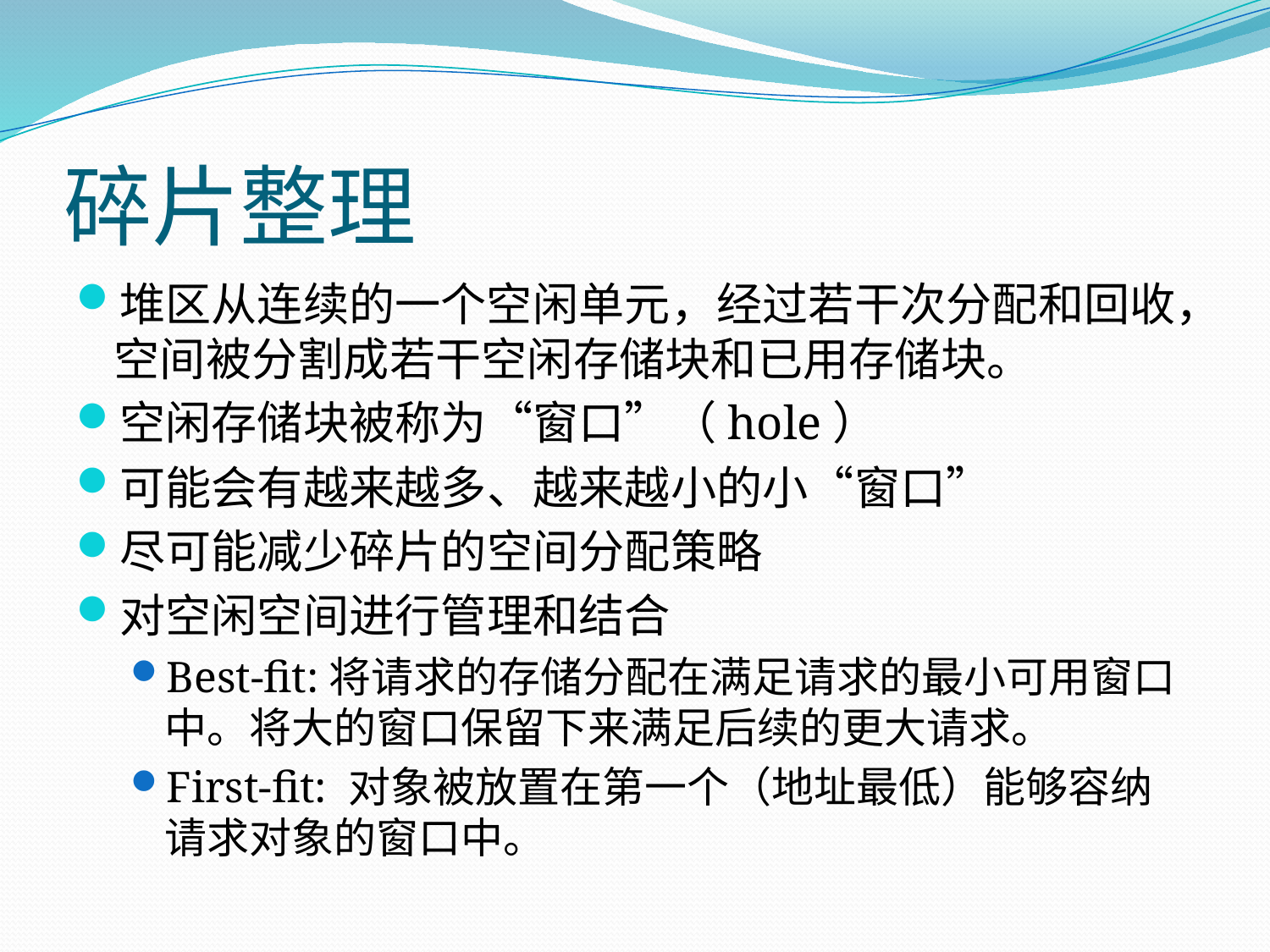

# 碎片整理
堆区从连续的一个空闲单元，经过若干次分配和回收，空间被分割成若干空闲存储块和已用存储块。
空闲存储块被称为“窗口”（hole）
可能会有越来越多、越来越小的小“窗口”
尽可能减少碎片的空间分配策略
对空闲空间进行管理和结合
Best-fit:将请求的存储分配在满足请求的最小可用窗口中。将大的窗口保留下来满足后续的更大请求。
First-fit: 对象被放置在第一个（地址最低）能够容纳请求对象的窗口中。